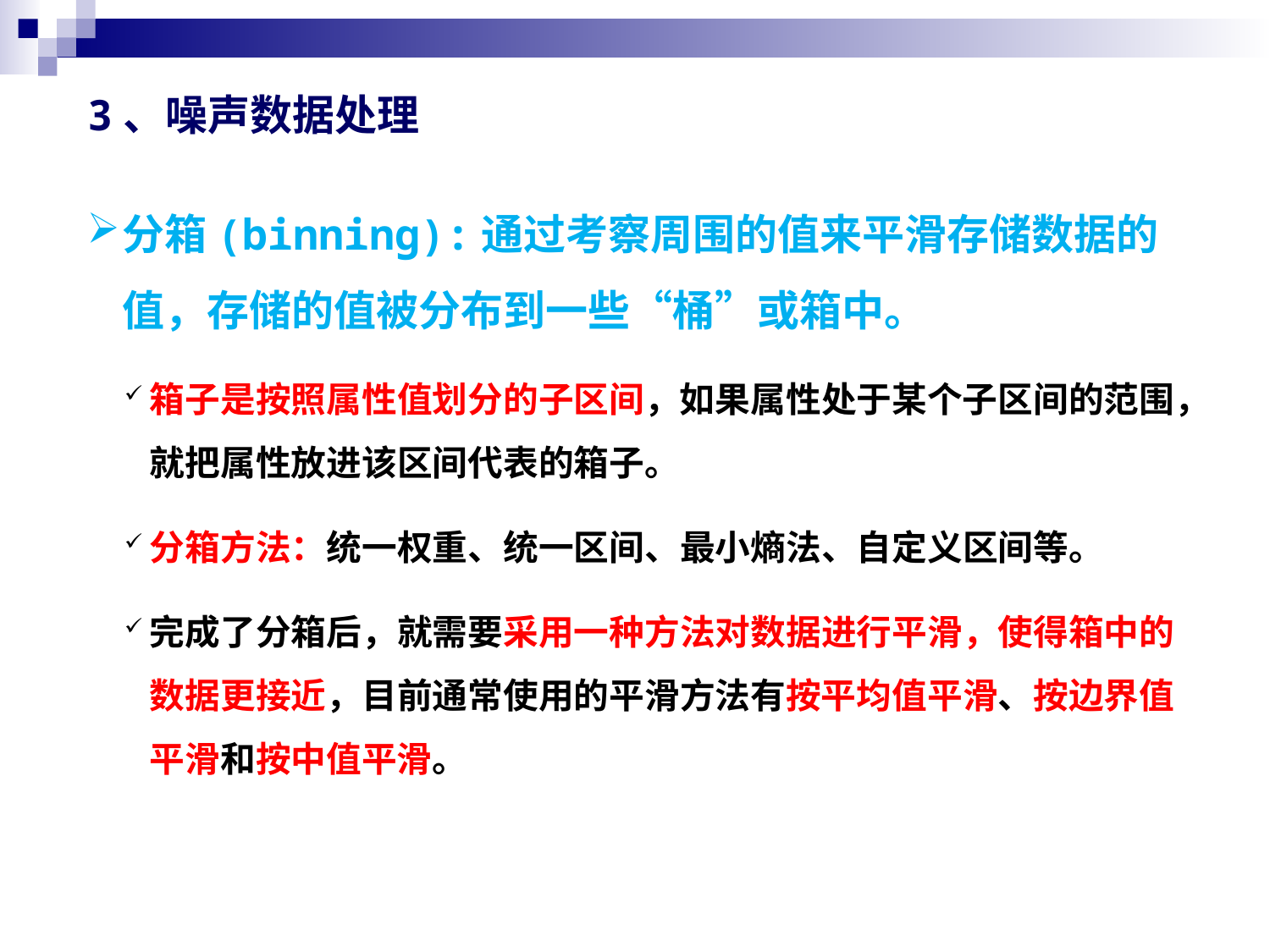

3、噪声数据处理
分箱(binning):通过考察周围的值来平滑存储数据的值，存储的值被分布到一些“桶”或箱中。
箱子是按照属性值划分的子区间，如果属性处于某个子区间的范围，就把属性放进该区间代表的箱子。
分箱方法：统一权重、统一区间、最小熵法、自定义区间等。
完成了分箱后，就需要采用一种方法对数据进行平滑，使得箱中的数据更接近，目前通常使用的平滑方法有按平均值平滑、按边界值平滑和按中值平滑。